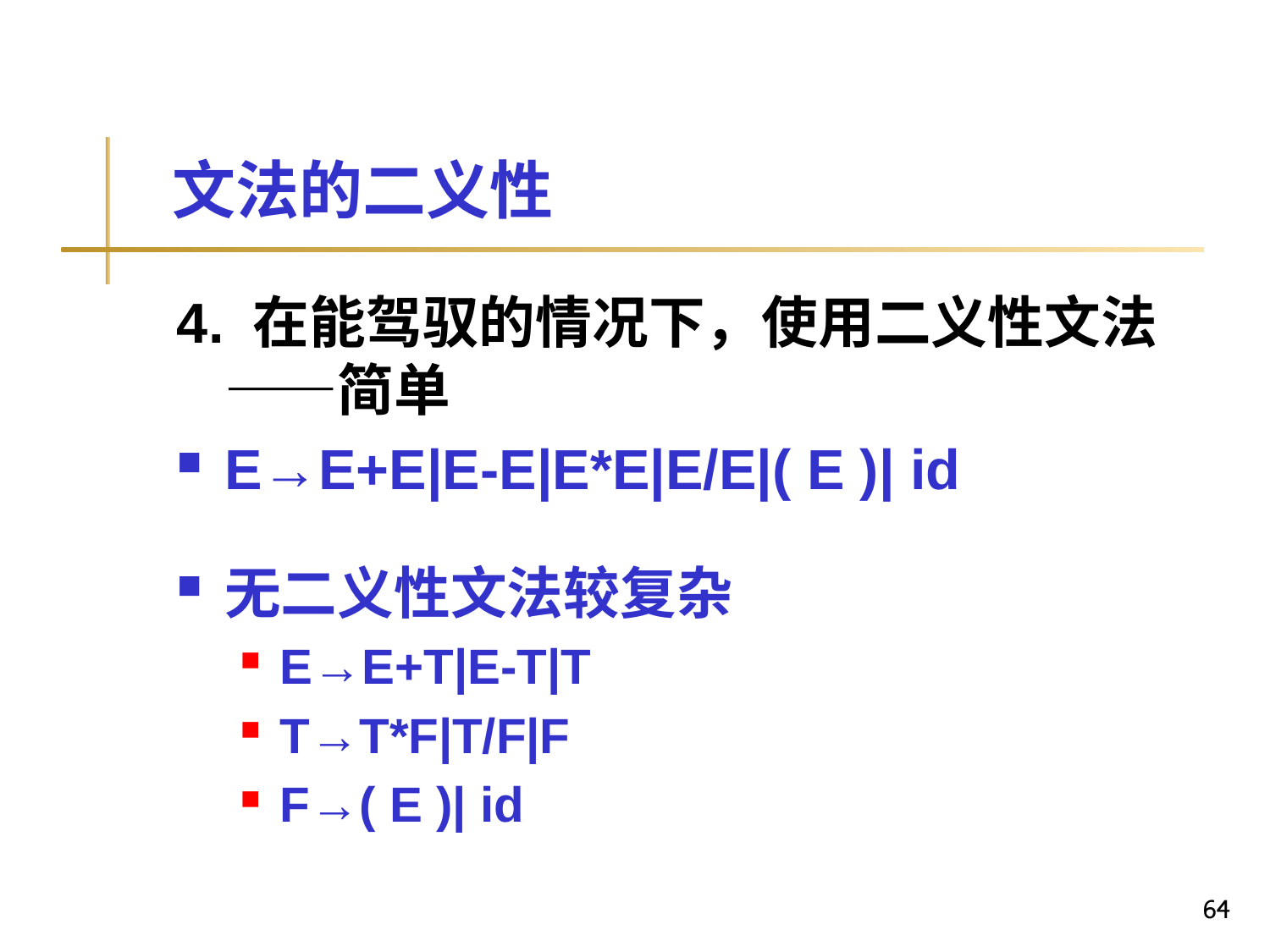

# 文法的二义性
4. 在能驾驭的情况下，使用二义性文法——简单
E→E+E|E-E|E*E|E/E|( E )| id
无二义性文法较复杂
E→E+T|E-T|T
T→T*F|T/F|F
F→( E )| id
64